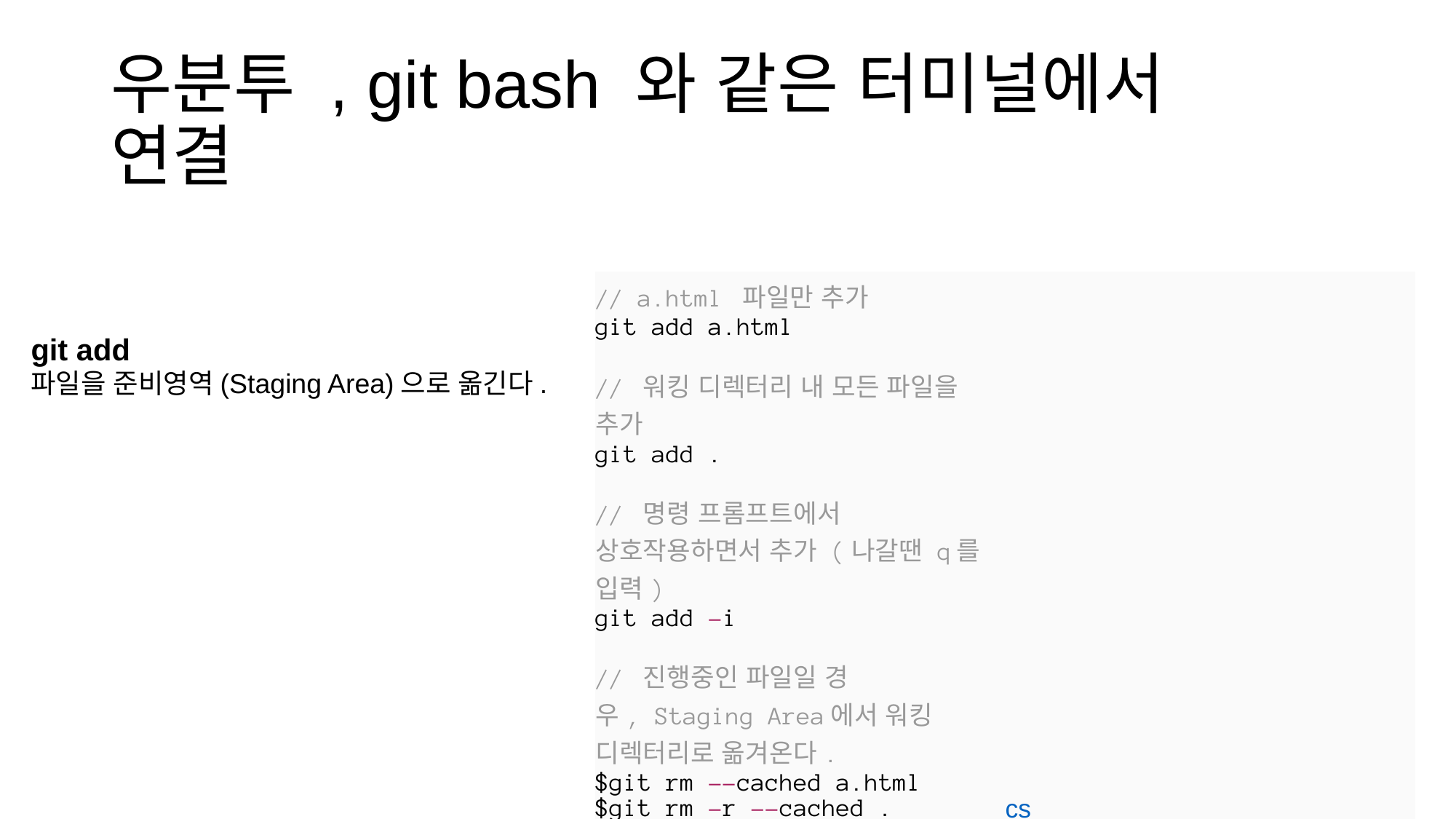

# 우분투 , git bash 와 같은 터미널에서 연결
| // a.html 파일만 추가 git add a.html   // 워킹 디렉터리 내 모든 파일을 추가 git add .   // 명령 프롬프트에서 상호작용하면서 추가 (나갈땐 q를 입력) git add -i   // 진행중인 파일일 경우, Staging Area에서 워킹 디렉터리로 옮겨온다.  $git rm --cached a.html $git rm -r --cached . | cs |
| --- | --- |
git add
파일을 준비영역(Staging Area)으로 옮긴다.